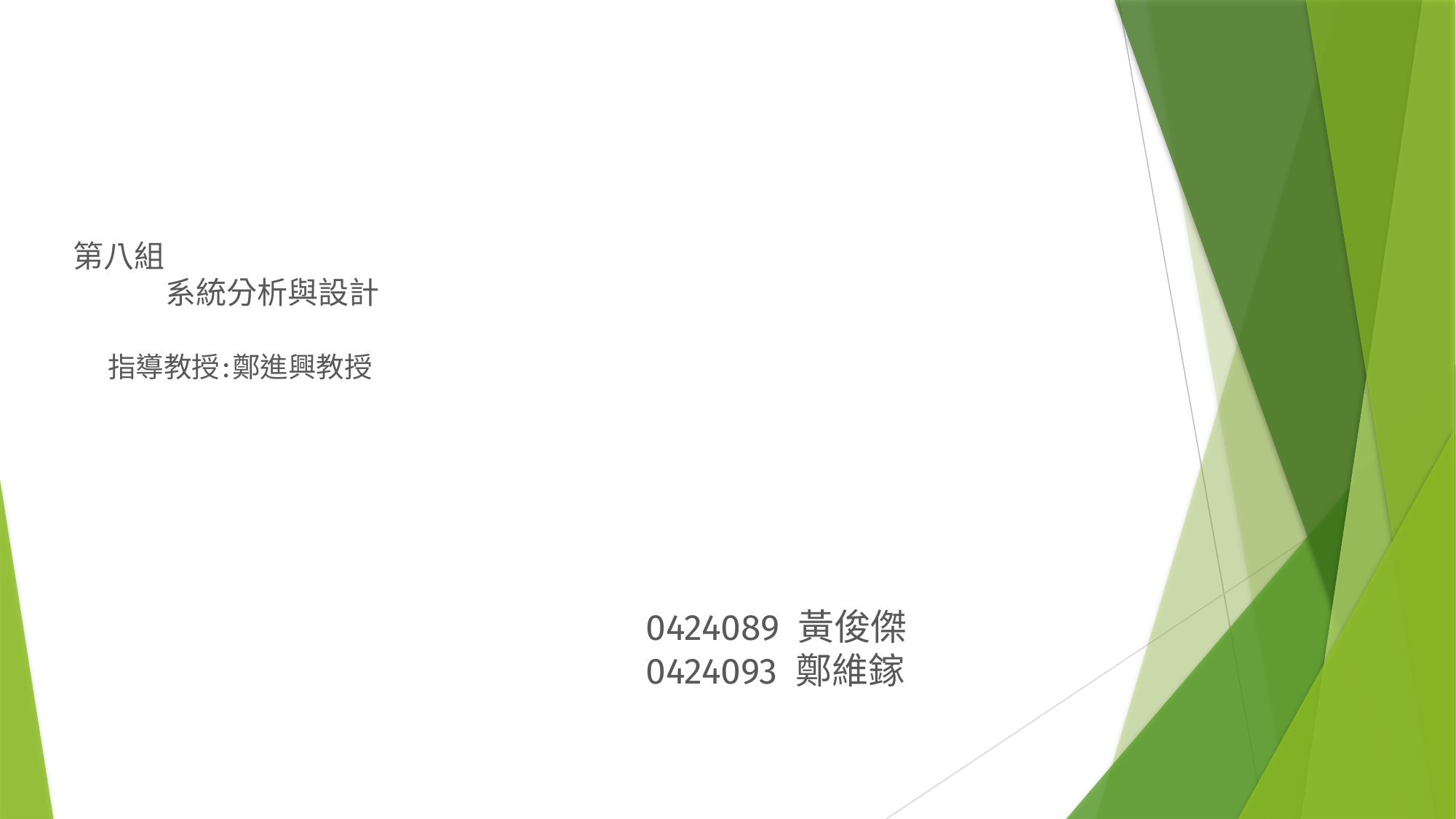

# 第八組 系統分析與設計 指導教授:鄭進興教授
0424089 黃俊傑
0424093 鄭維鎵